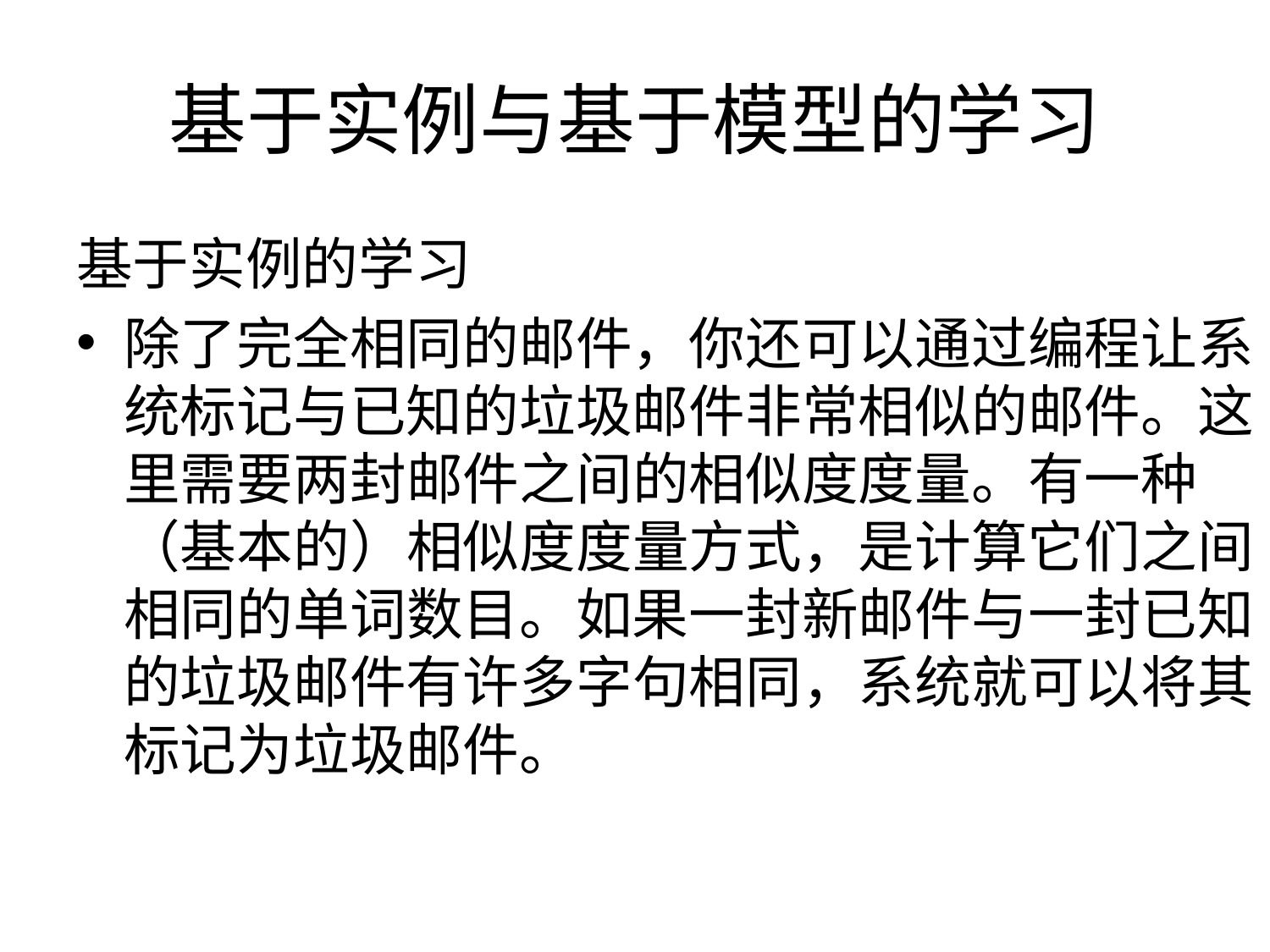

# 基于实例与基于模型的学习
基于实例的学习
除了完全相同的邮件，你还可以通过编程让系统标记与已知的垃圾邮件非常相似的邮件。这里需要两封邮件之间的相似度度量。有一种（基本的）相似度度量方式，是计算它们之间相同的单词数目。如果一封新邮件与一封已知的垃圾邮件有许多字句相同，系统就可以将其标记为垃圾邮件。